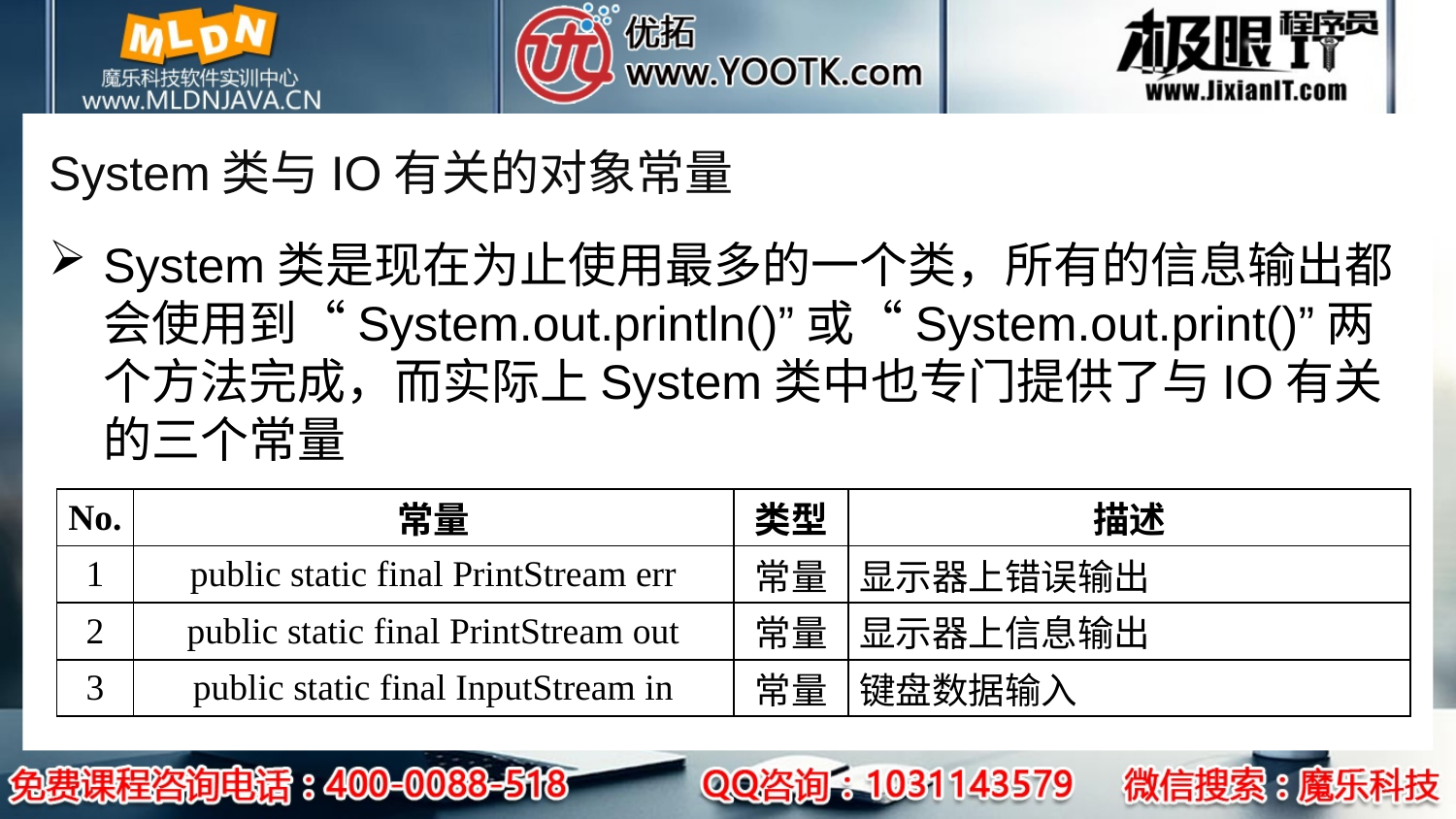

# System类与IO有关的对象常量
System类是现在为止使用最多的一个类，所有的信息输出都会使用到“System.out.println()”或“System.out.print()”两个方法完成，而实际上System类中也专门提供了与IO有关的三个常量
| No. | 常量 | 类型 | 描述 |
| --- | --- | --- | --- |
| 1 | public static final PrintStream err | 常量 | 显示器上错误输出 |
| 2 | public static final PrintStream out | 常量 | 显示器上信息输出 |
| 3 | public static final InputStream in | 常量 | 键盘数据输入 |